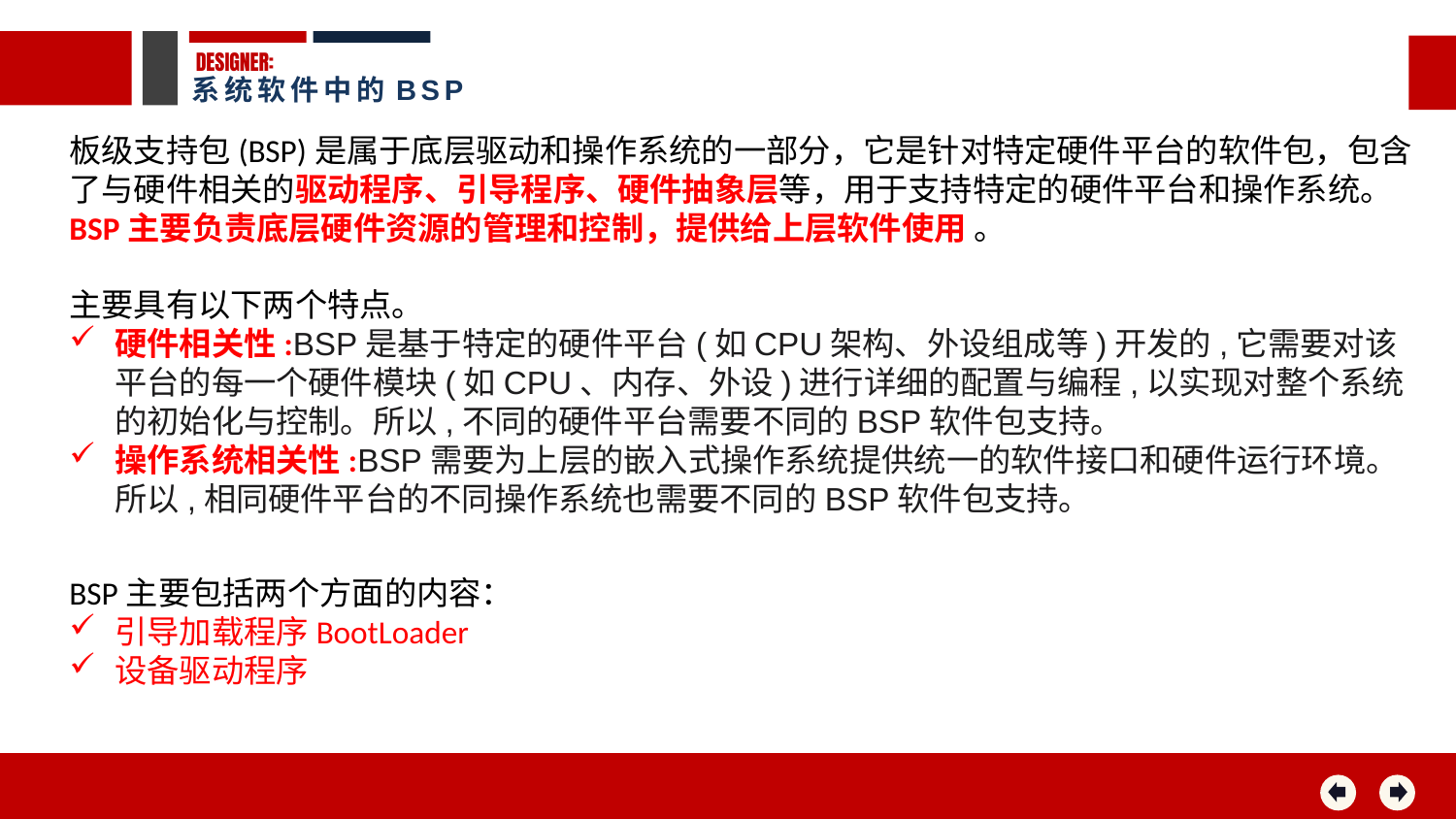

DESIGNER:
系统软件中的BSP
板级支持包(BSP)是属于底层驱动和操作系统的一部分，它是针对特定硬件平台的软件包，包含了与硬件相关的驱动程序、引导程序、硬件抽象层等，用于支持特定的硬件平台和操作系统。BSP主要负责底层硬件资源的管理和控制，提供给上层软件使用 。

主要具有以下两个特点。
硬件相关性:BSP是基于特定的硬件平台(如CPU架构、外设组成等)开发的,它需要对该平台的每一个硬件模块(如CPU、内存、外设)进行详细的配置与编程,以实现对整个系统的初始化与控制。所以,不同的硬件平台需要不同的BSP软件包支持。
操作系统相关性:BSP需要为上层的嵌入式操作系统提供统一的软件接口和硬件运行环境。所以,相同硬件平台的不同操作系统也需要不同的BSP软件包支持。
BSP主要包括两个方面的内容：
引导加载程序BootLoader
设备驱动程序